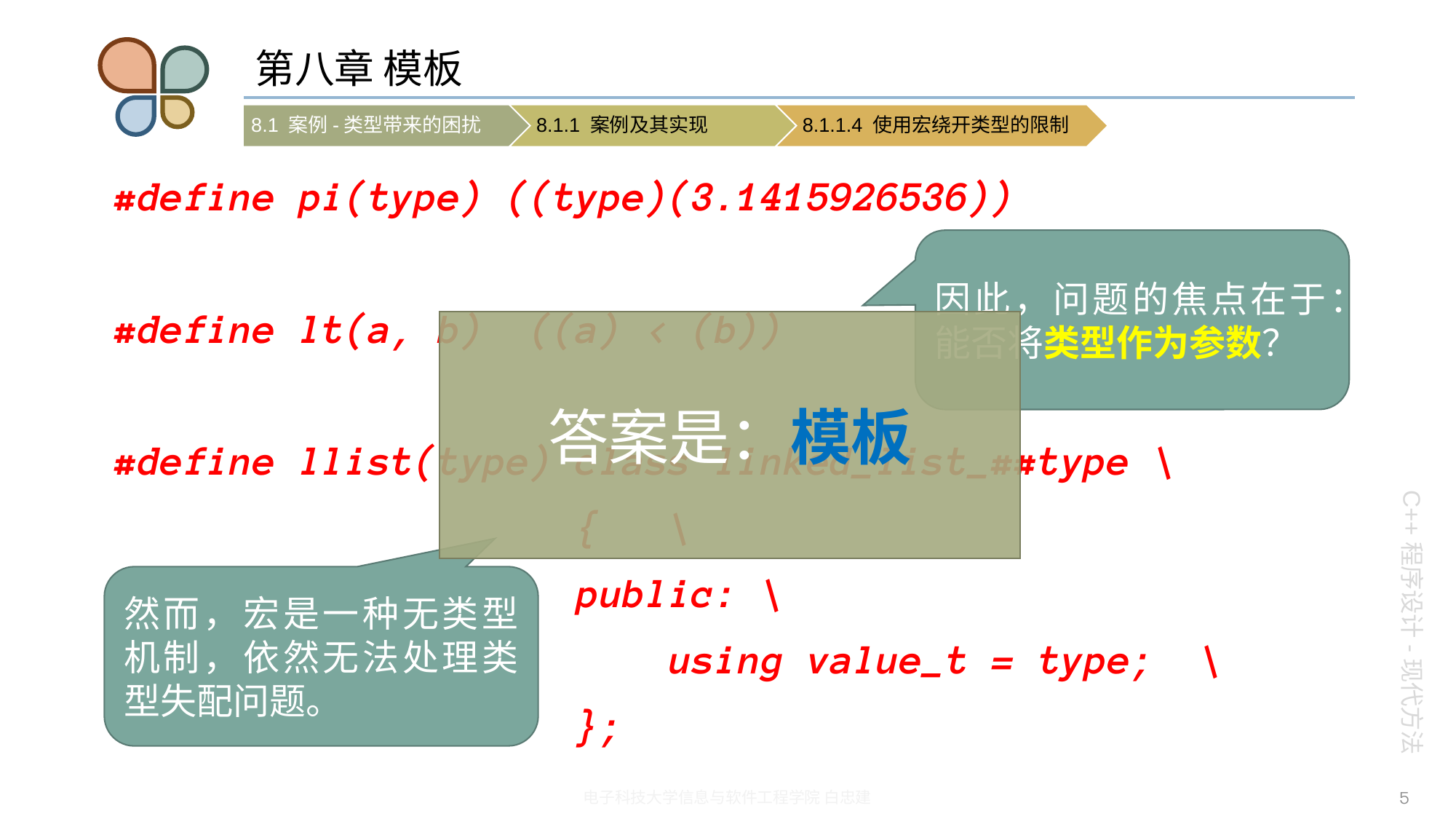

# 第八章 模板
8.1 案例-类型带来的困扰
8.1.1 案例及其实现
8.1.1.4 使用宏绕开类型的限制
#define pi(type) ((type)(3.1415926536))

#define lt(a, b)  ((a) < (b))

#define llist(type) class linked_list_##type \
                    {   \
                    public: \
                        using value_t = type;  \
                    };

因此，问题的焦点在于：
能否将类型作为参数？
答案是：模板
然而，宏是一种无类型机制，依然无法处理类型失配问题。
5